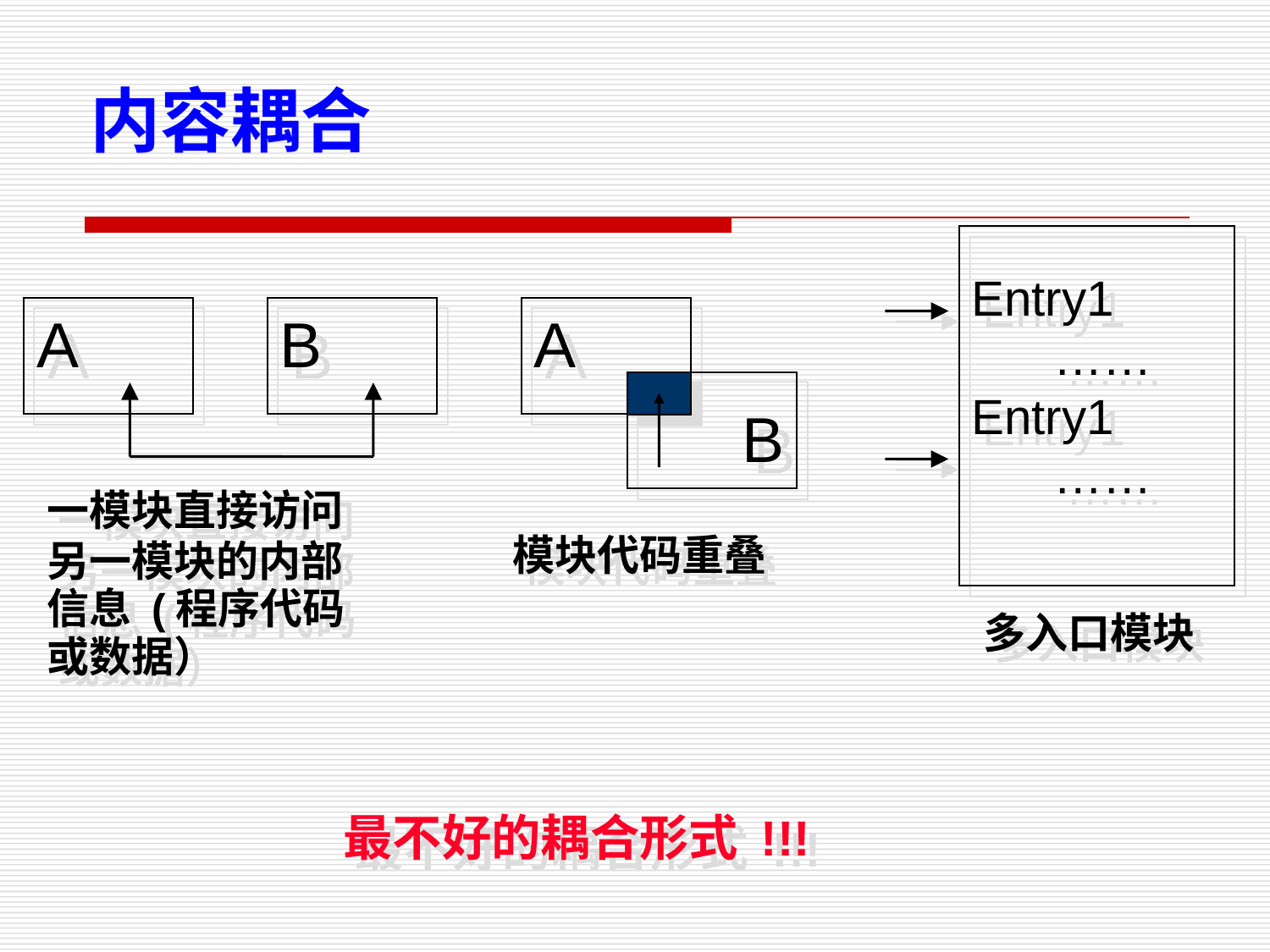

内容耦合

Entry1
      ……
Entry1
      ……

A

B

A

B

一模块直接访问
另一模块的内部
信息 (程序代码
或数据）
模块代码重叠
多入口模块
最不好的耦合形式 !!!